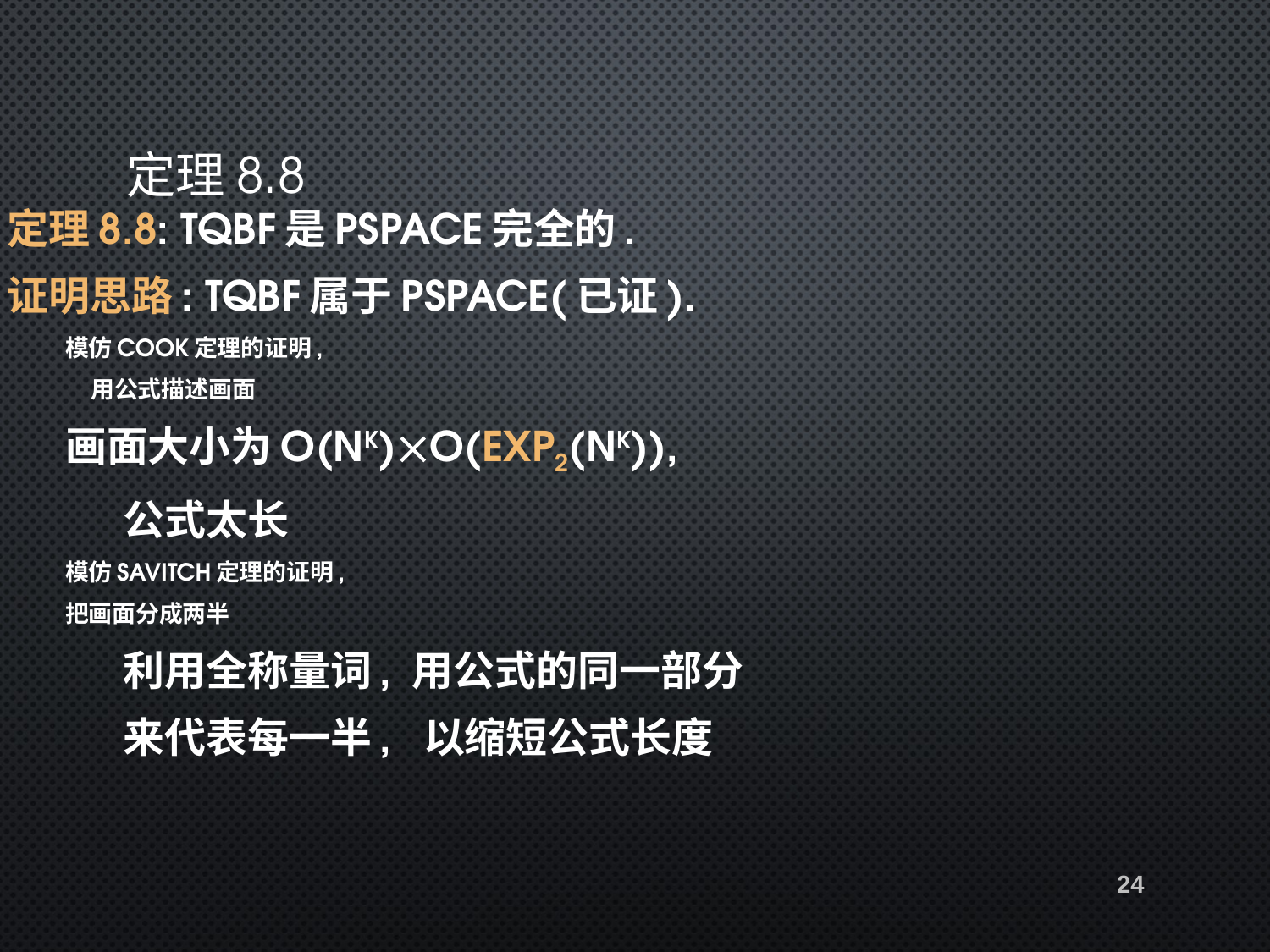

# 定理8.8
定理8.8: TQBF是PSPACE完全的.
证明思路: TQBF属于PSPACE(已证).
模仿Cook定理的证明,
    用公式描述画面
画面大小为O(nk)×O(exp2(nk)),
公式太长
模仿Savitch定理的证明,
把画面分成两半
利用全称量词, 用公式的同一部分
来代表每一半,  以缩短公式长度
24